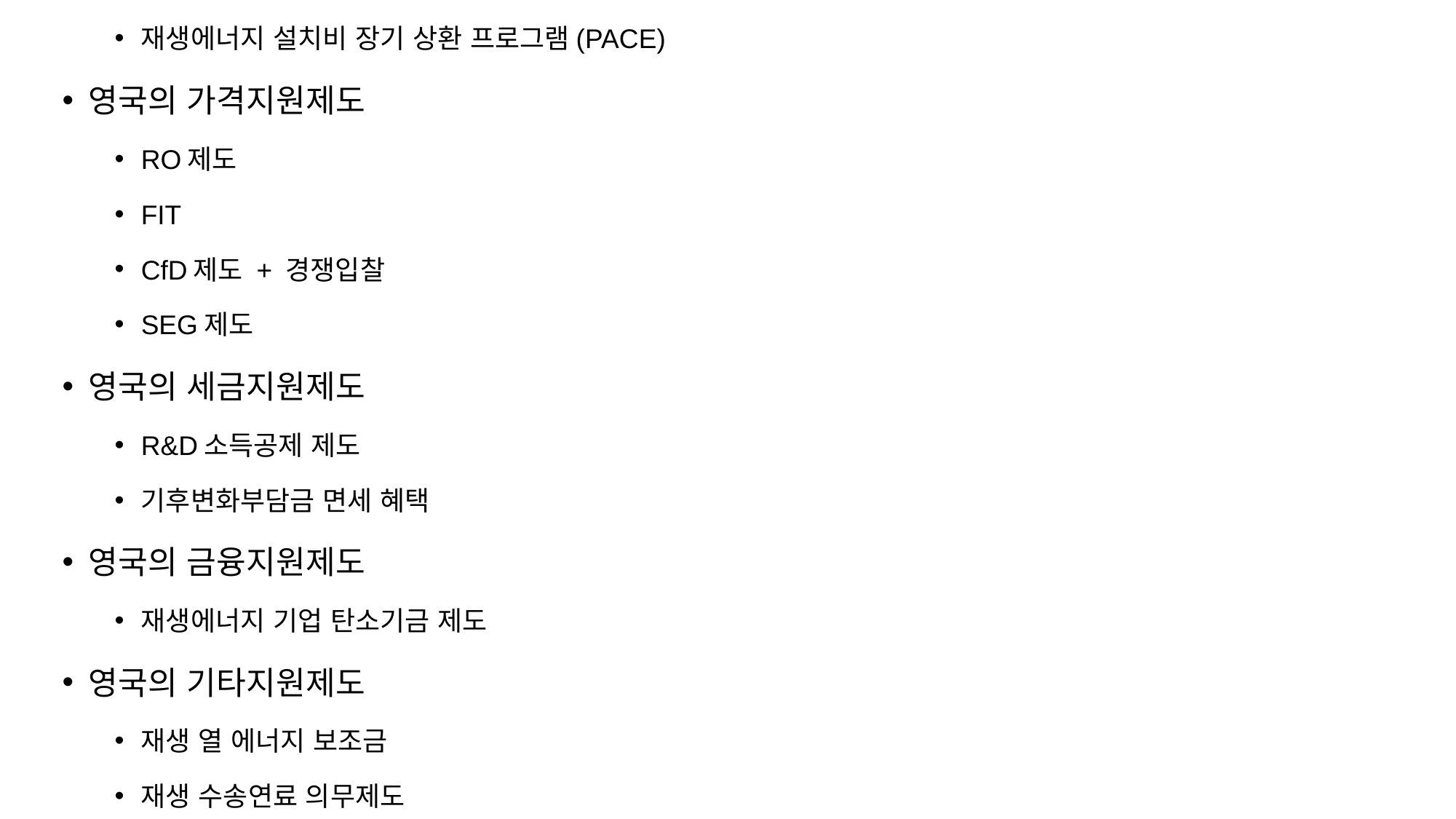

재생에너지 설치비 장기 상환 프로그램(PACE)
영국의 가격지원제도
RO제도
FIT
CfD제도 + 경쟁입찰
SEG제도
영국의 세금지원제도
R&D소득공제 제도
기후변화부담금 면세 혜택
영국의 금융지원제도
재생에너지 기업 탄소기금 제도
영국의 기타지원제도
재생 열 에너지 보조금
재생 수송연료 의무제도